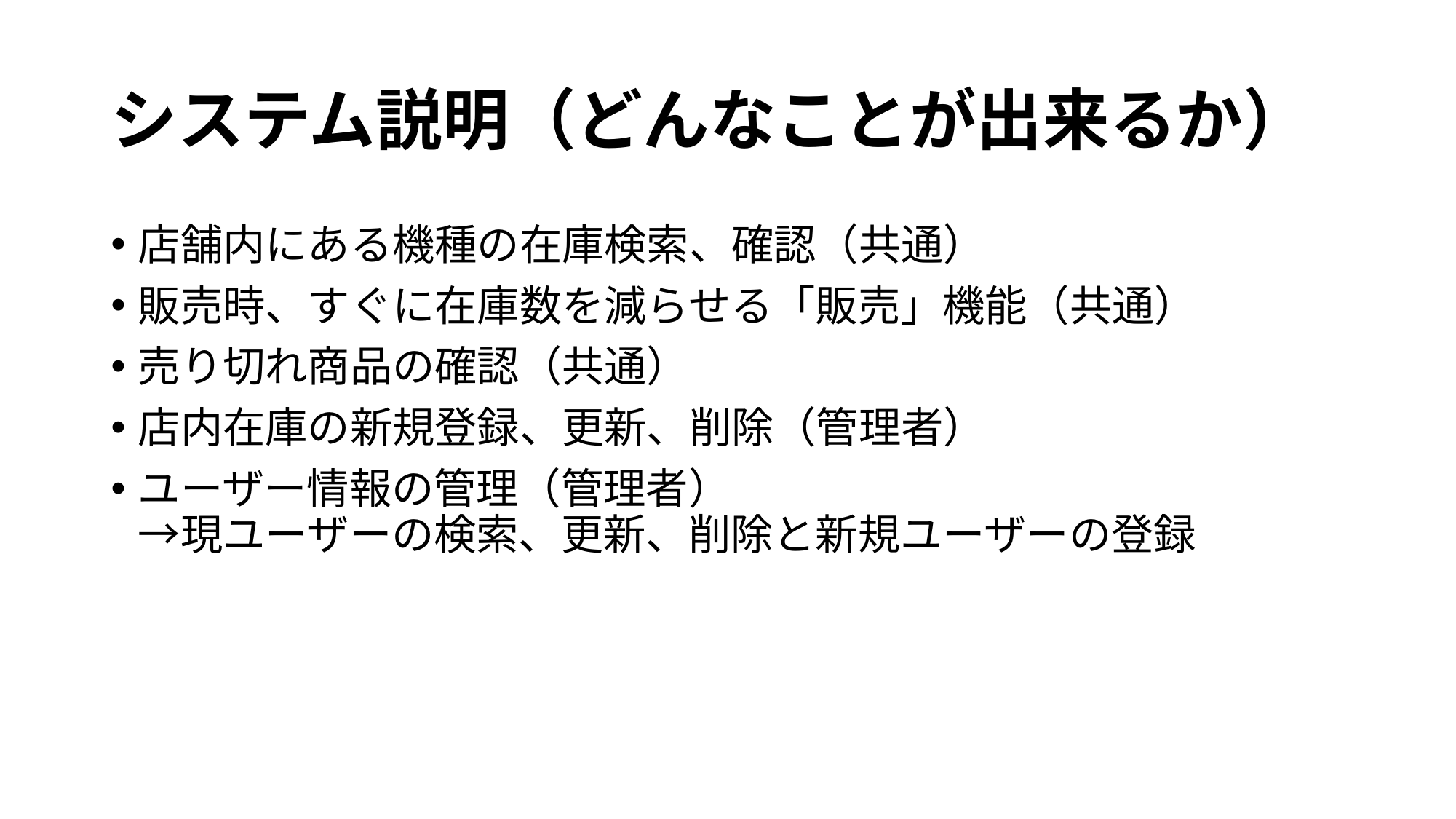

# システム説明（どんなことが出来るか）
店舗内にある機種の在庫検索、確認（共通）
販売時、すぐに在庫数を減らせる「販売」機能（共通）
売り切れ商品の確認（共通）
店内在庫の新規登録、更新、削除（管理者）
ユーザー情報の管理（管理者）
→現ユーザーの検索、更新、削除と新規ユーザーの登録